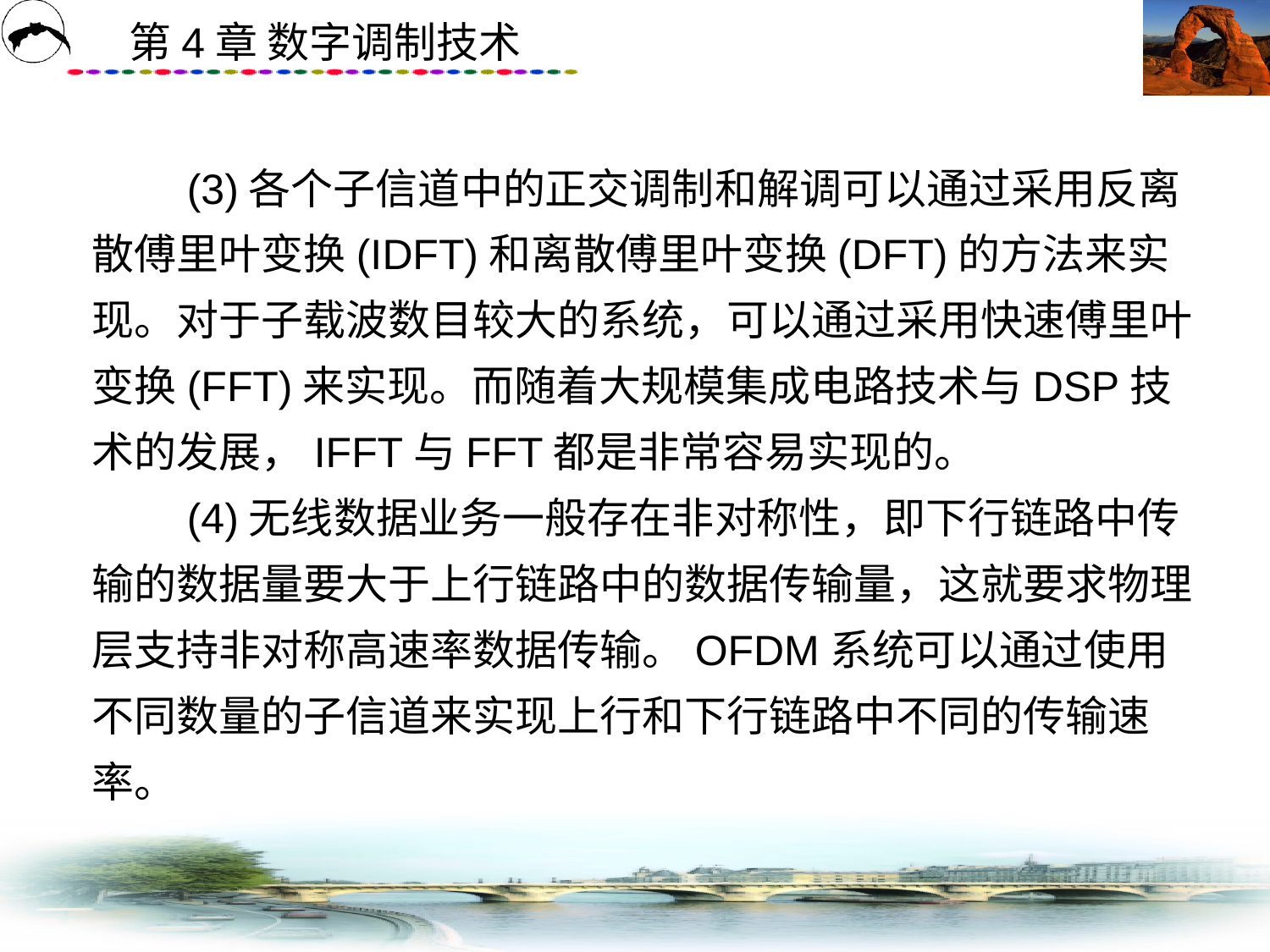

# (3)各个子信道中的正交调制和解调可以通过采用反离散傅里叶变换(IDFT)和离散傅里叶变换(DFT)的方法来实现。对于子载波数目较大的系统，可以通过采用快速傅里叶变换(FFT)来实现。而随着大规模集成电路技术与DSP技术的发展，IFFT与FFT都是非常容易实现的。 　　(4)无线数据业务一般存在非对称性，即下行链路中传输的数据量要大于上行链路中的数据传输量，这就要求物理层支持非对称高速率数据传输。OFDM系统可以通过使用不同数量的子信道来实现上行和下行链路中不同的传输速率。